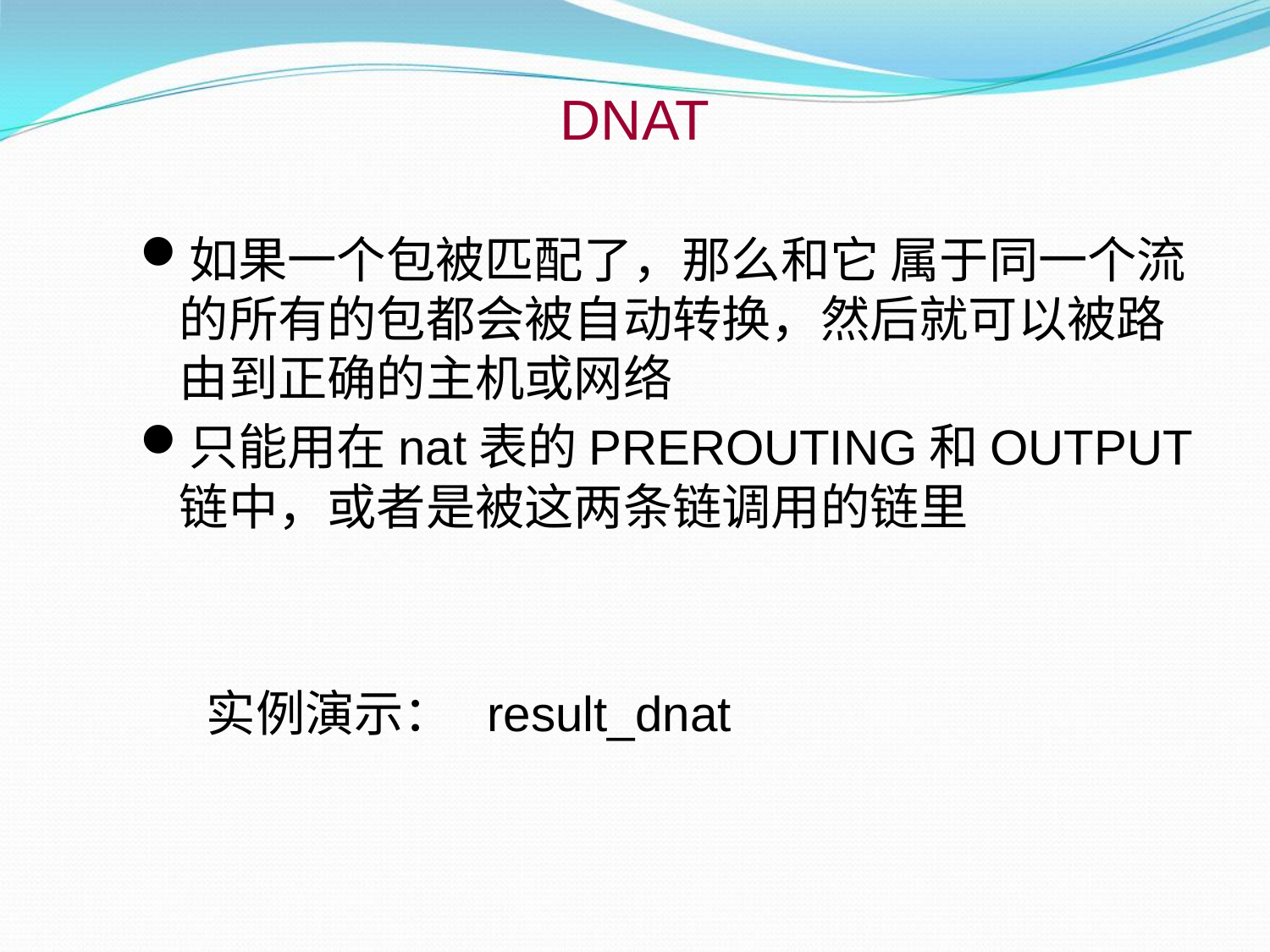

# DNAT
如果一个包被匹配了，那么和它 属于同一个流的所有的包都会被自动转换，然后就可以被路由到正确的主机或网络
只能用在nat表的PREROUTING和OUTPUT链中，或者是被这两条链调用的链里

     实例演示：  result_dnat